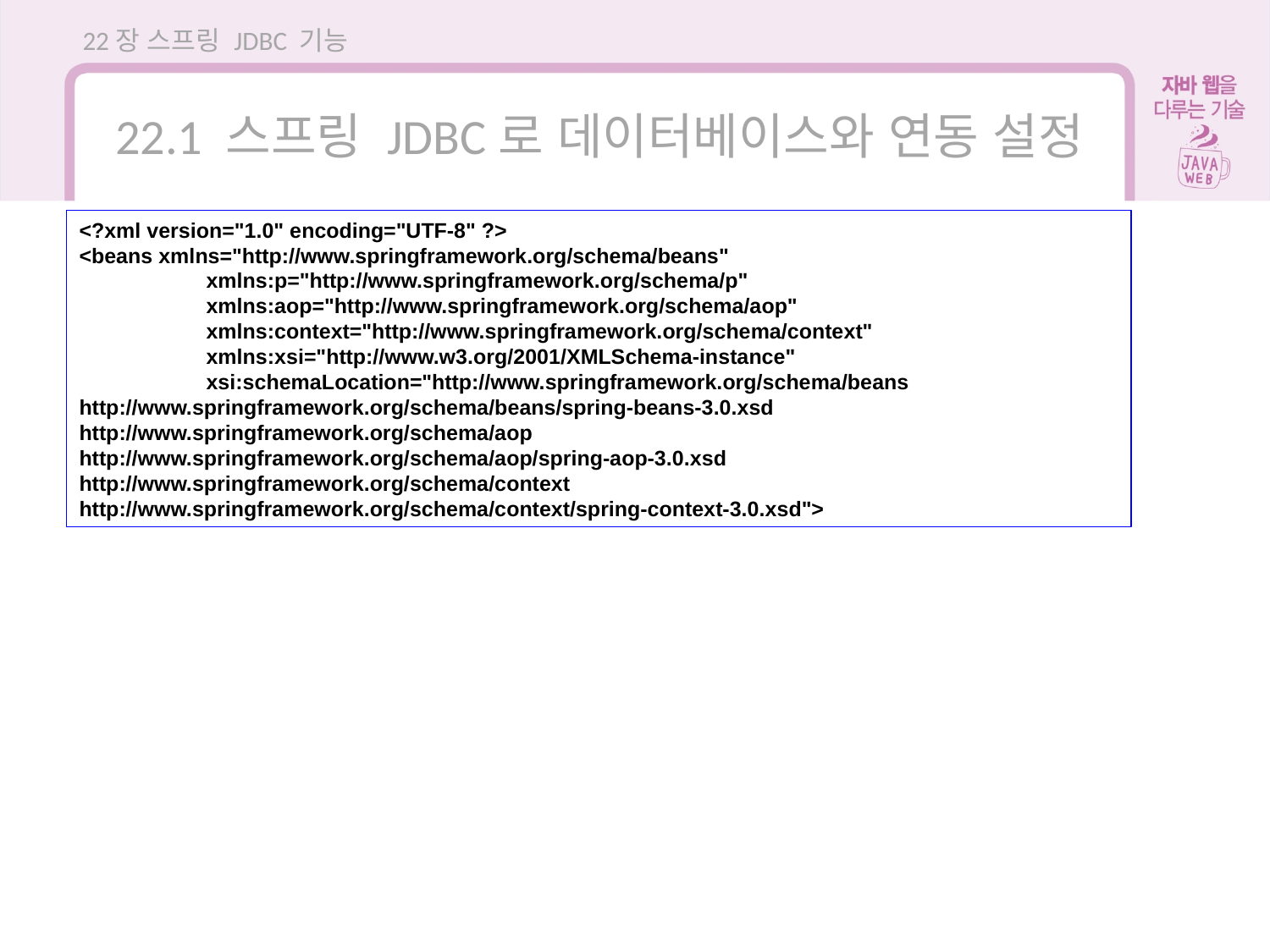

22장 스프링 JDBC 기능
22.1 스프링 JDBC로 데이터베이스와 연동 설정
<?xml version="1.0" encoding="UTF-8" ?>
<beans xmlns="http://www.springframework.org/schema/beans"
	xmlns:p="http://www.springframework.org/schema/p"
	xmlns:aop="http://www.springframework.org/schema/aop"
	xmlns:context="http://www.springframework.org/schema/context"
	xmlns:xsi="http://www.w3.org/2001/XMLSchema-instance"
	xsi:schemaLocation="http://www.springframework.org/schema/beans
http://www.springframework.org/schema/beans/spring-beans-3.0.xsd
http://www.springframework.org/schema/aop
http://www.springframework.org/schema/aop/spring-aop-3.0.xsd
http://www.springframework.org/schema/context
http://www.springframework.org/schema/context/spring-context-3.0.xsd">